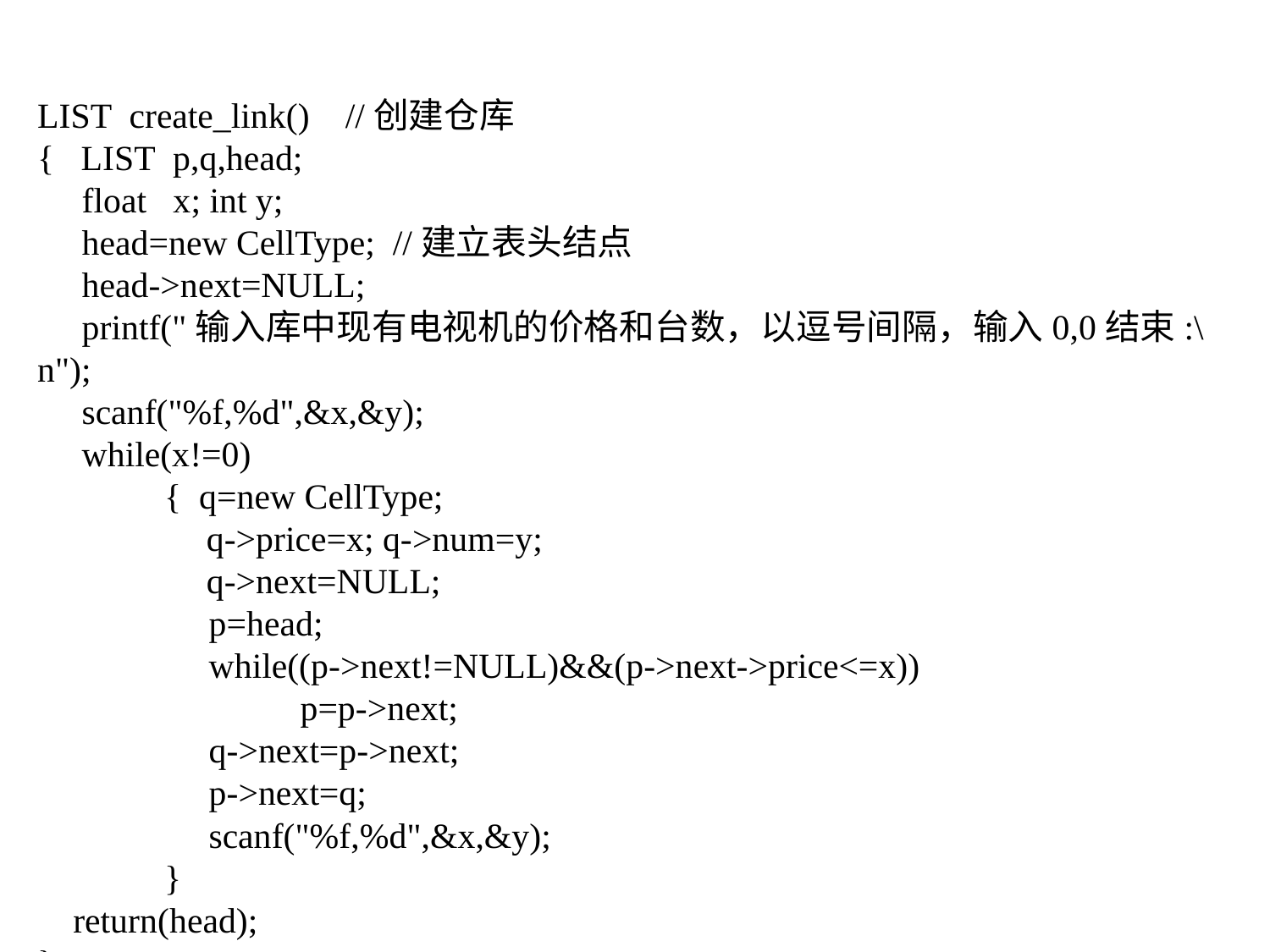

LIST  create_link()    //创建仓库
{   LIST  p,q,head;
     float   x; int y;
     head=new CellType;  //建立表头结点
     head->next=NULL;
     printf("输入库中现有电视机的价格和台数，以逗号间隔，输入0,0结束:\n");
     scanf("%f,%d",&x,&y);
     while(x!=0)
	{  q=new CellType;
                   q->price=x; q->num=y;
                   q->next=NULL;
	     p=head;
	     while((p->next!=NULL)&&(p->next->price<=x))
	    	 p=p->next;
	     q->next=p->next;
	     p->next=q;
	     scanf("%f,%d",&x,&y);
	}
    return(head);
}